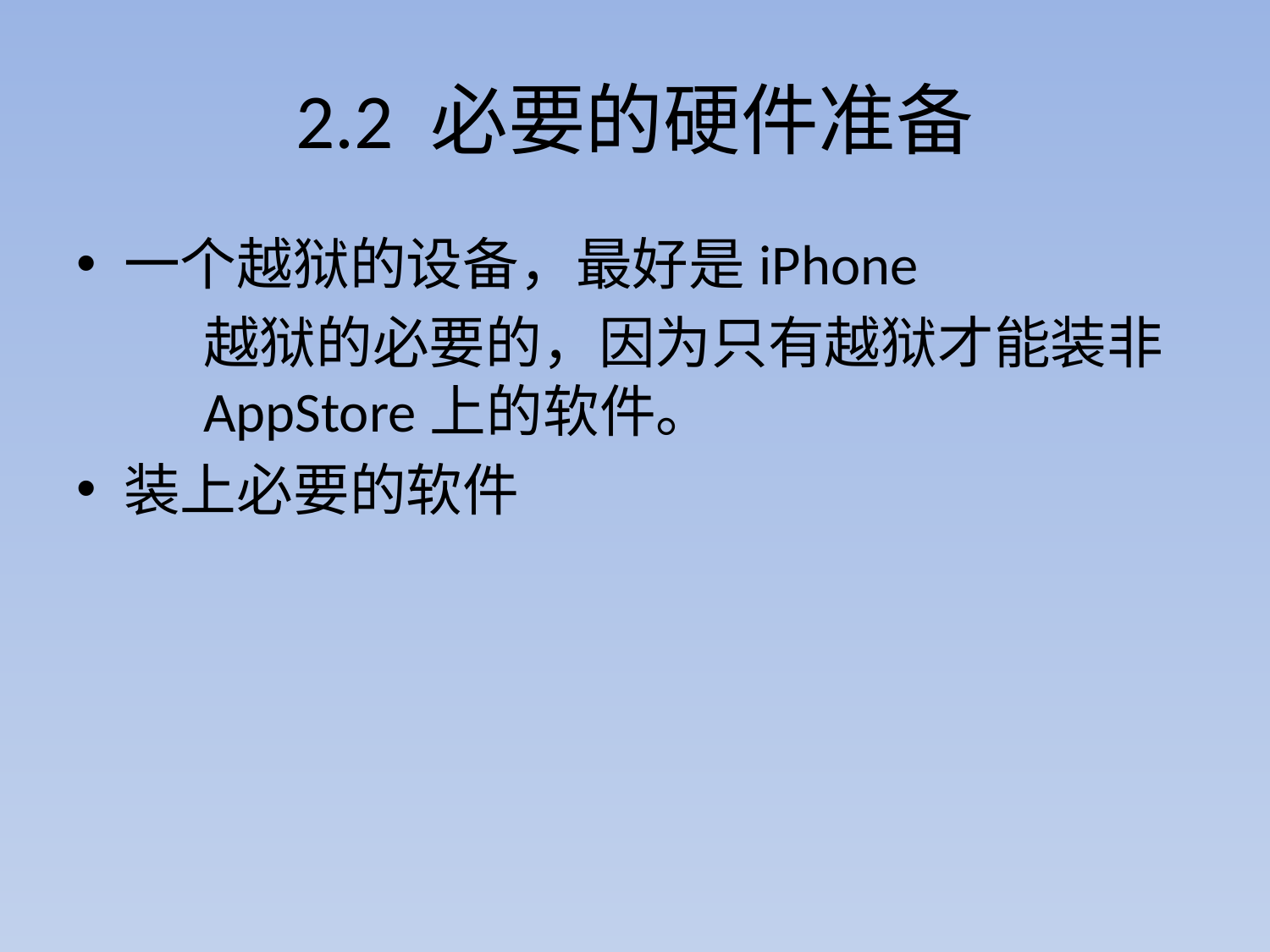

# 2.2 必要的硬件准备
一个越狱的设备，最好是iPhone
	越狱的必要的，因为只有越狱才能装非   	AppStore上的软件。
装上必要的软件